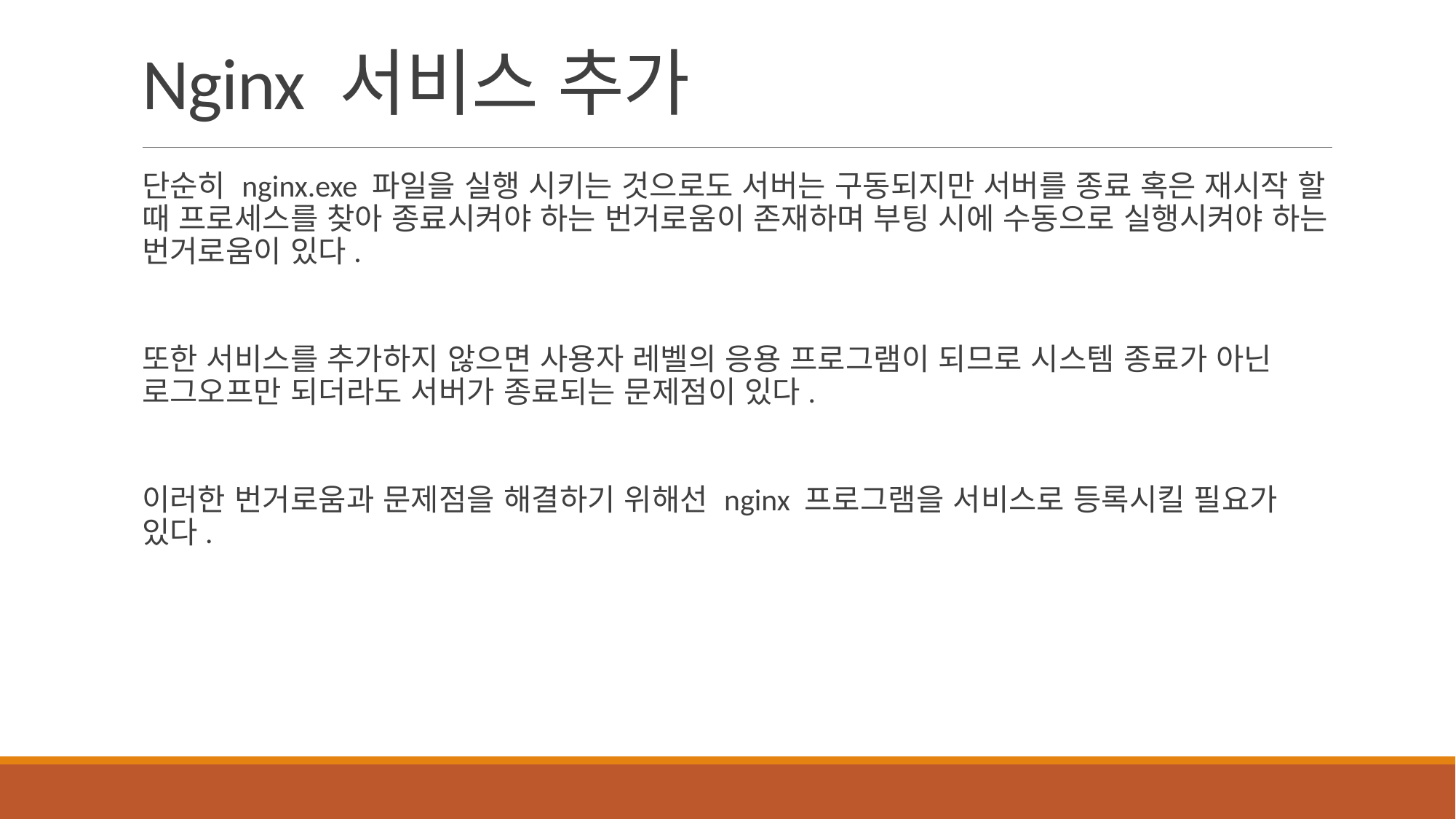

# Nginx 서비스 추가
단순히 nginx.exe 파일을 실행 시키는 것으로도 서버는 구동되지만 서버를 종료 혹은 재시작 할 때 프로세스를 찾아 종료시켜야 하는 번거로움이 존재하며 부팅 시에 수동으로 실행시켜야 하는 번거로움이 있다.

또한 서비스를 추가하지 않으면 사용자 레벨의 응용 프로그램이 되므로 시스템 종료가 아닌 로그오프만 되더라도 서버가 종료되는 문제점이 있다.

이러한 번거로움과 문제점을 해결하기 위해선 nginx 프로그램을 서비스로 등록시킬 필요가 있다.